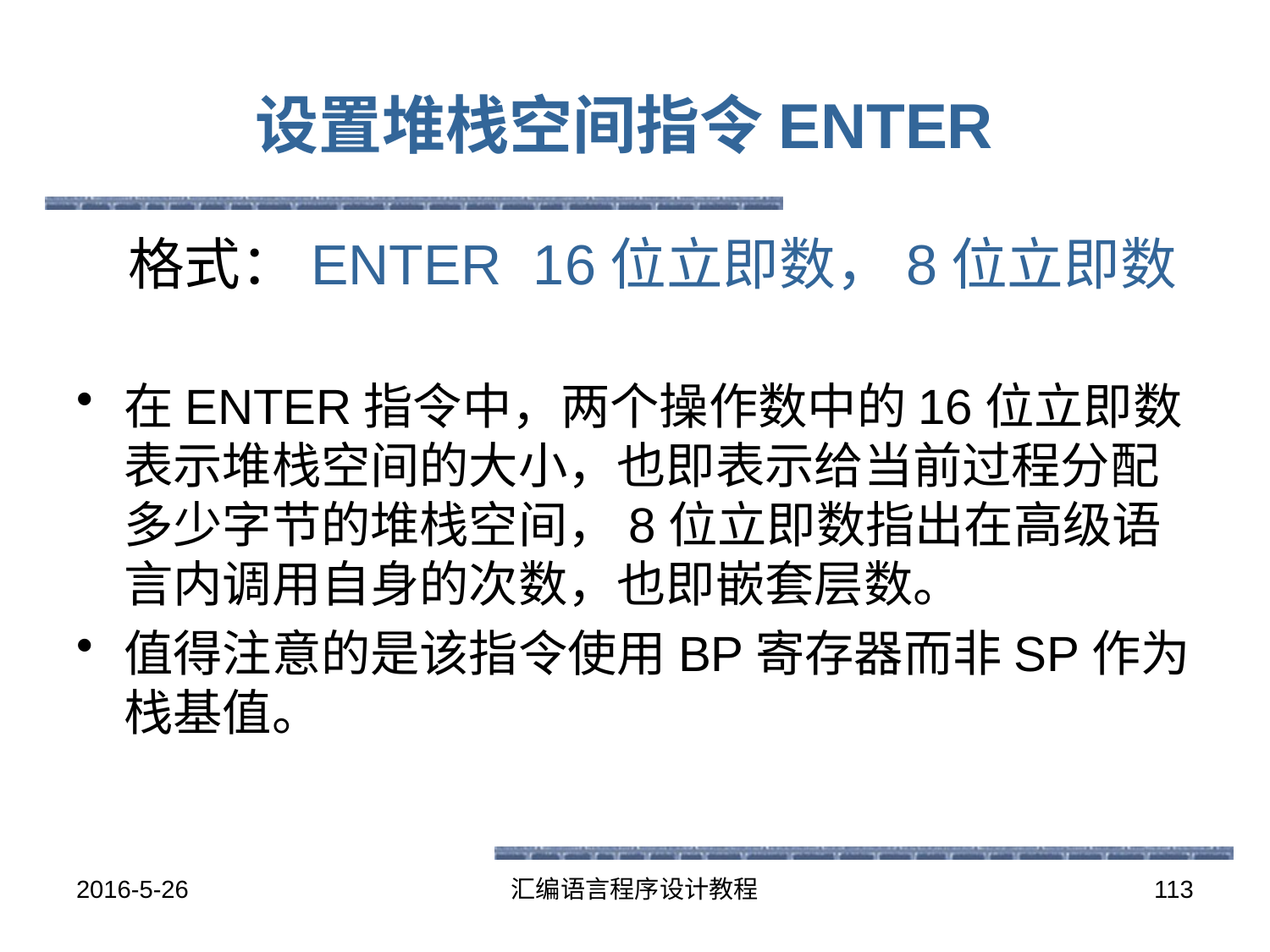

# 设置堆栈空间指令ENTER
   格式：ENTER  16位立即数，8位立即数

在ENTER指令中，两个操作数中的16位立即数表示堆栈空间的大小，也即表示给当前过程分配多少字节的堆栈空间，8位立即数指出在高级语言内调用自身的次数，也即嵌套层数。
值得注意的是该指令使用BP寄存器而非SP作为栈基值。
2016-5-26
汇编语言程序设计教程
113